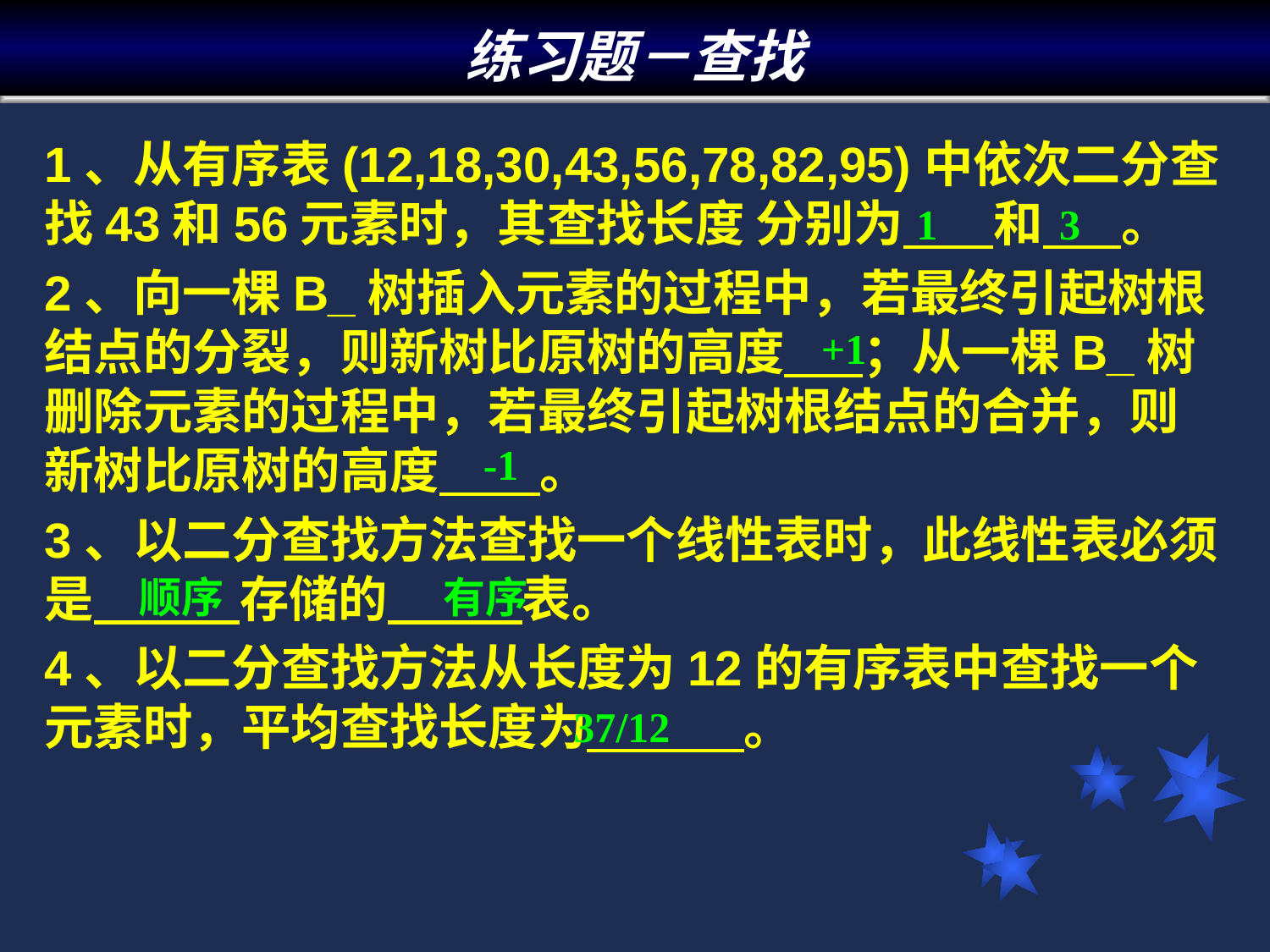

# 练习题－查找
1、从有序表(12,18,30,43,56,78,82,95)中依次二分查找43和56元素时，其查找长度 分别为        和       。
2、向一棵B_树插入元素的过程中，若最终引起树根结点的分裂，则新树比原树的高度       ；从一棵B_树删除元素的过程中，若最终引起树根结点的合并，则新树比原树的高度         。
3、以二分查找方法查找一个线性表时，此线性表必须是             存储的            表。
4、以二分查找方法从长度为12的有序表中查找一个元素时，平均查找长度为              。
1
3
+1
-1
顺序                       有序
37/12